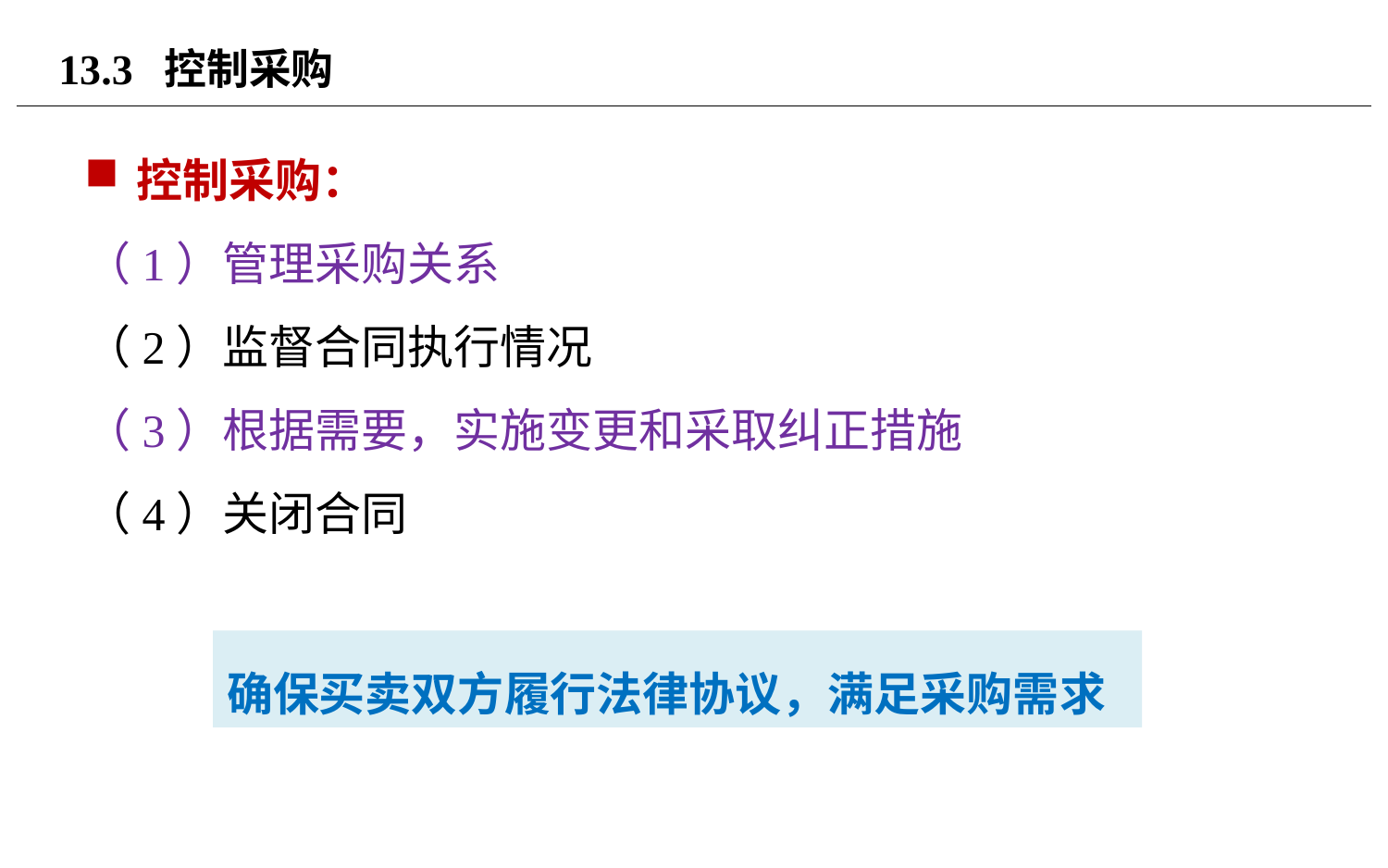

# 13.3  控制采购
控制采购：
（1）管理采购关系
（2）监督合同执行情况
（3）根据需要，实施变更和采取纠正措施
（4）关闭合同

确保买卖双方履行法律协议，满足采购需求